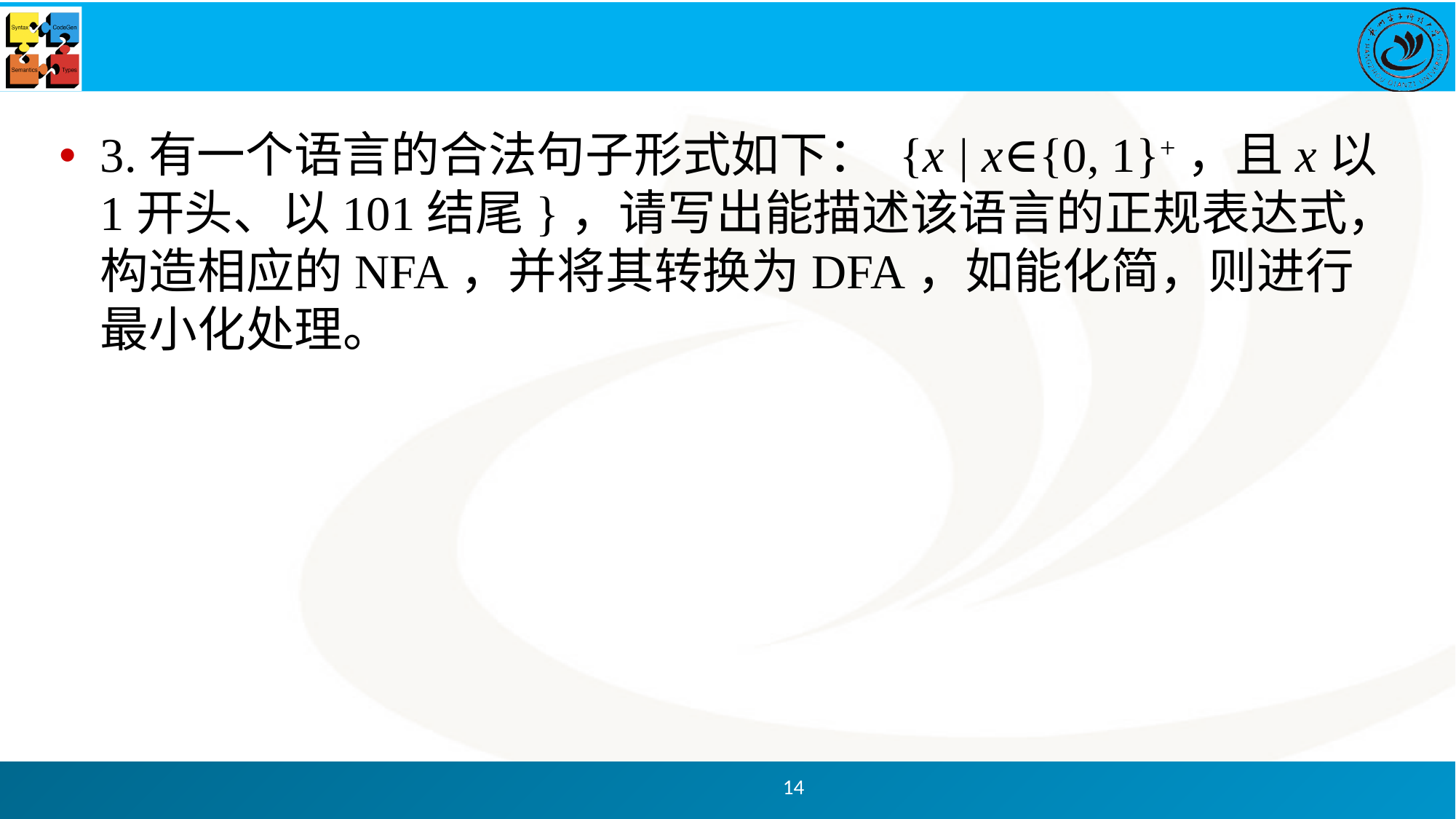

#
3.有一个语言的合法句子形式如下： {x | x∈{0, 1}+，且x以1开头、以101结尾}，请写出能描述该语言的正规表达式，构造相应的NFA，并将其转换为DFA，如能化简，则进行最小化处理。
14